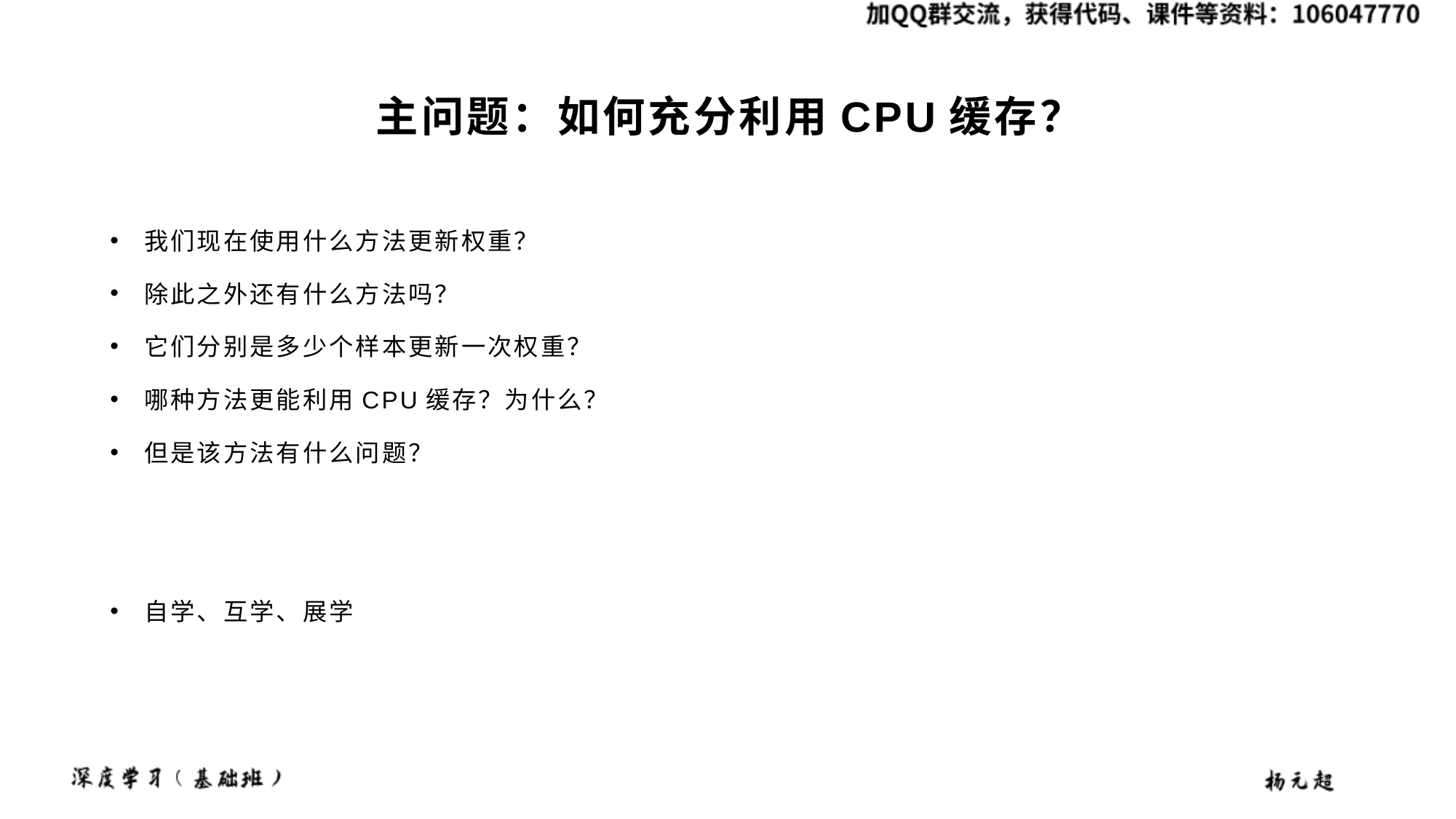

# 主问题：如何充分利用CPU缓存？
我们现在使用什么方法更新权重？
除此之外还有什么方法吗？
它们分别是多少个样本更新一次权重？
哪种方法更能利用CPU缓存？为什么？
但是该方法有什么问题？

自学、互学、展学